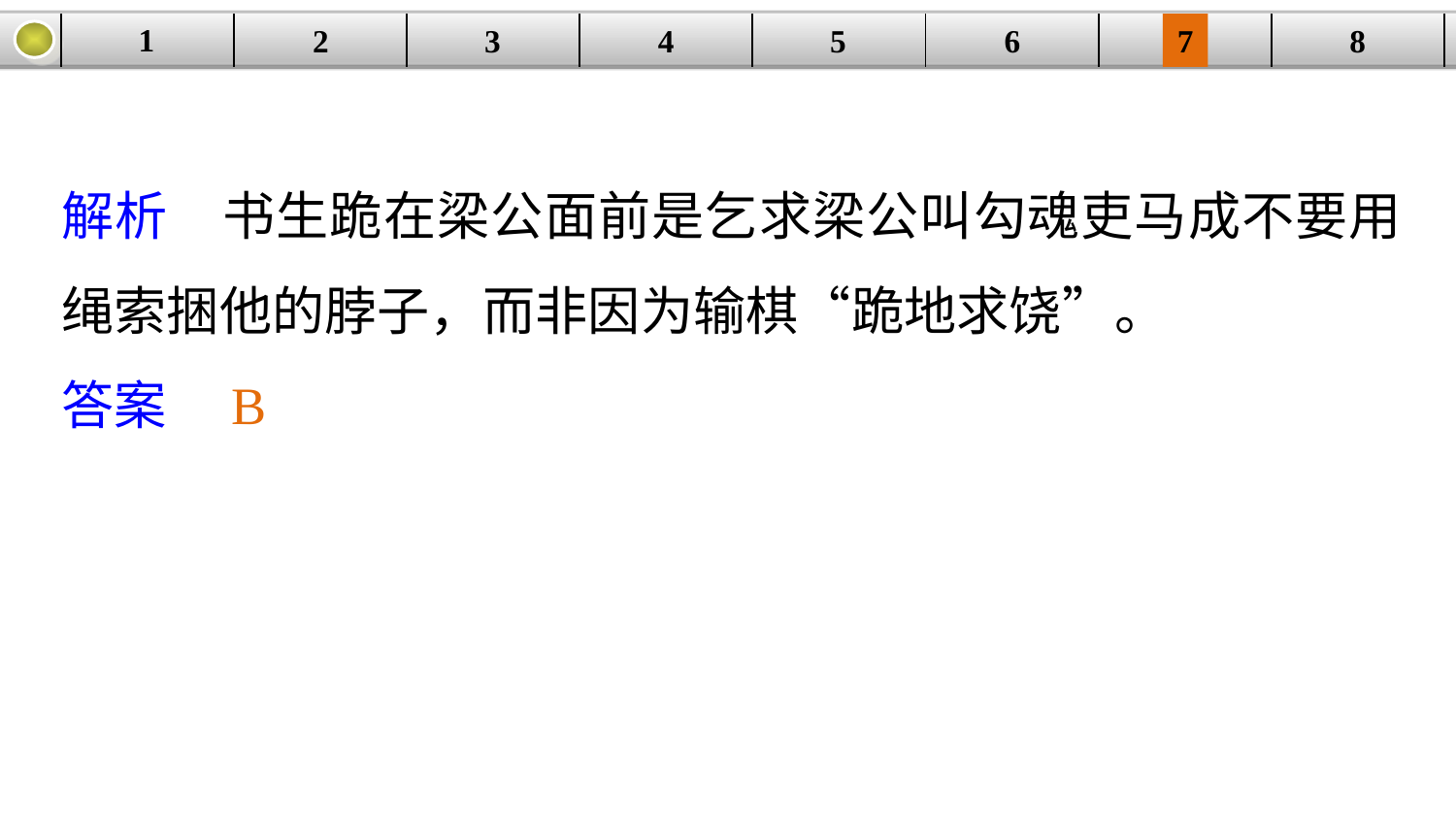

1
3
4
5
6
8
2
|  |  |  |  |  |  |  |  |
| --- | --- | --- | --- | --- | --- | --- | --- |
7

解析　书生跪在梁公面前是乞求梁公叫勾魂吏马成不要用绳索捆他的脖子，而非因为输棋“跪地求饶”。
答案　B